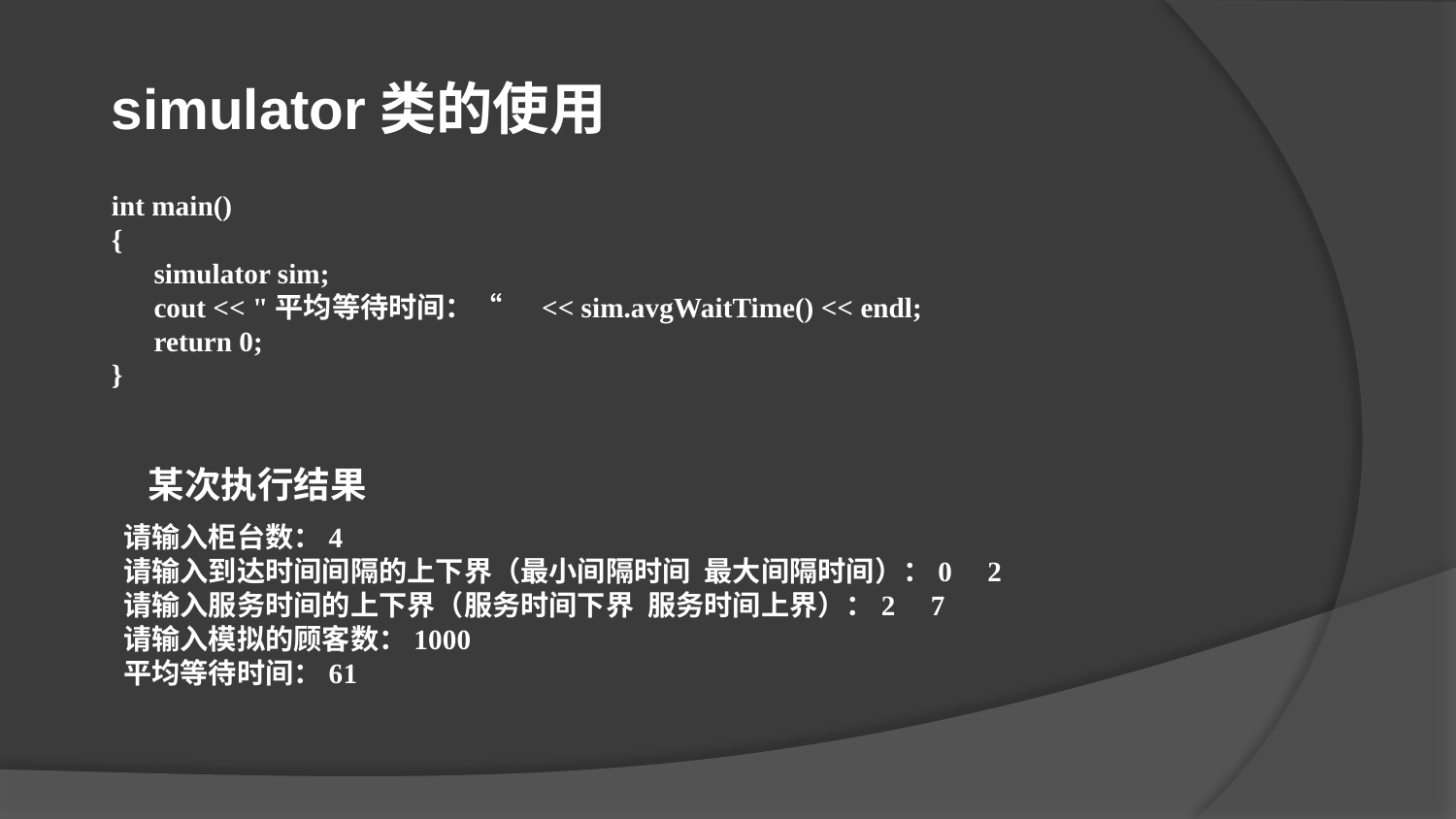

simulator类的使用
int main()
{
      simulator sim;
      cout << "平均等待时间：“     << sim.avgWaitTime() << endl;
      return 0;
}
某次执行结果
请输入柜台数：4
请输入到达时间间隔的上下界（最小间隔时间  最大间隔时间）：0     2
请输入服务时间的上下界（服务时间下界  服务时间上界）：2     7
请输入模拟的顾客数：1000
平均等待时间：61